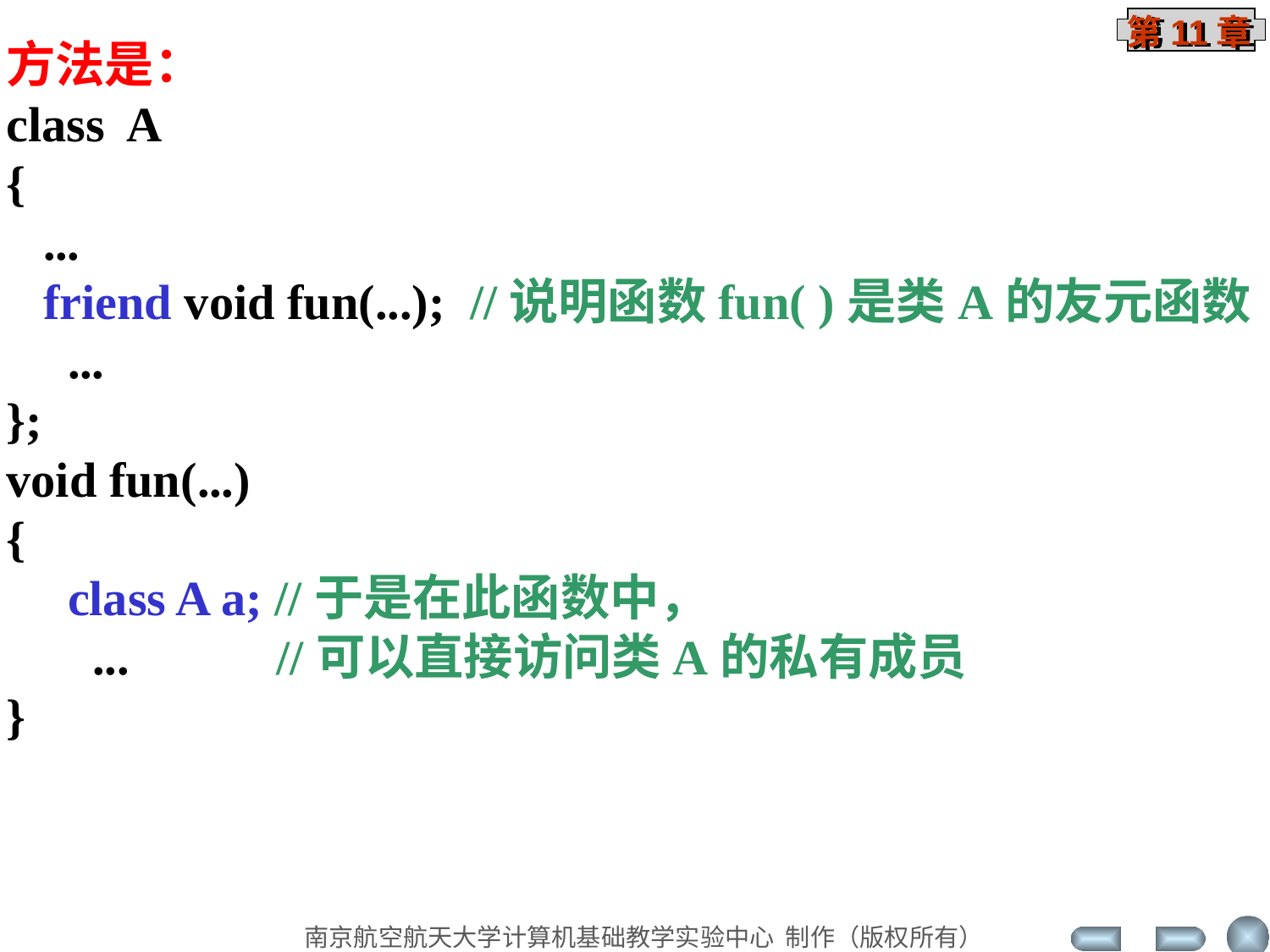

方法是：
class  A
{
   ...
   friend void fun(...);  //说明函数fun( )是类A的友元函数
     ...
};
void fun(...)
{
     class A a; //于是在此函数中，
       ...            //可以直接访问类A的私有成员
}